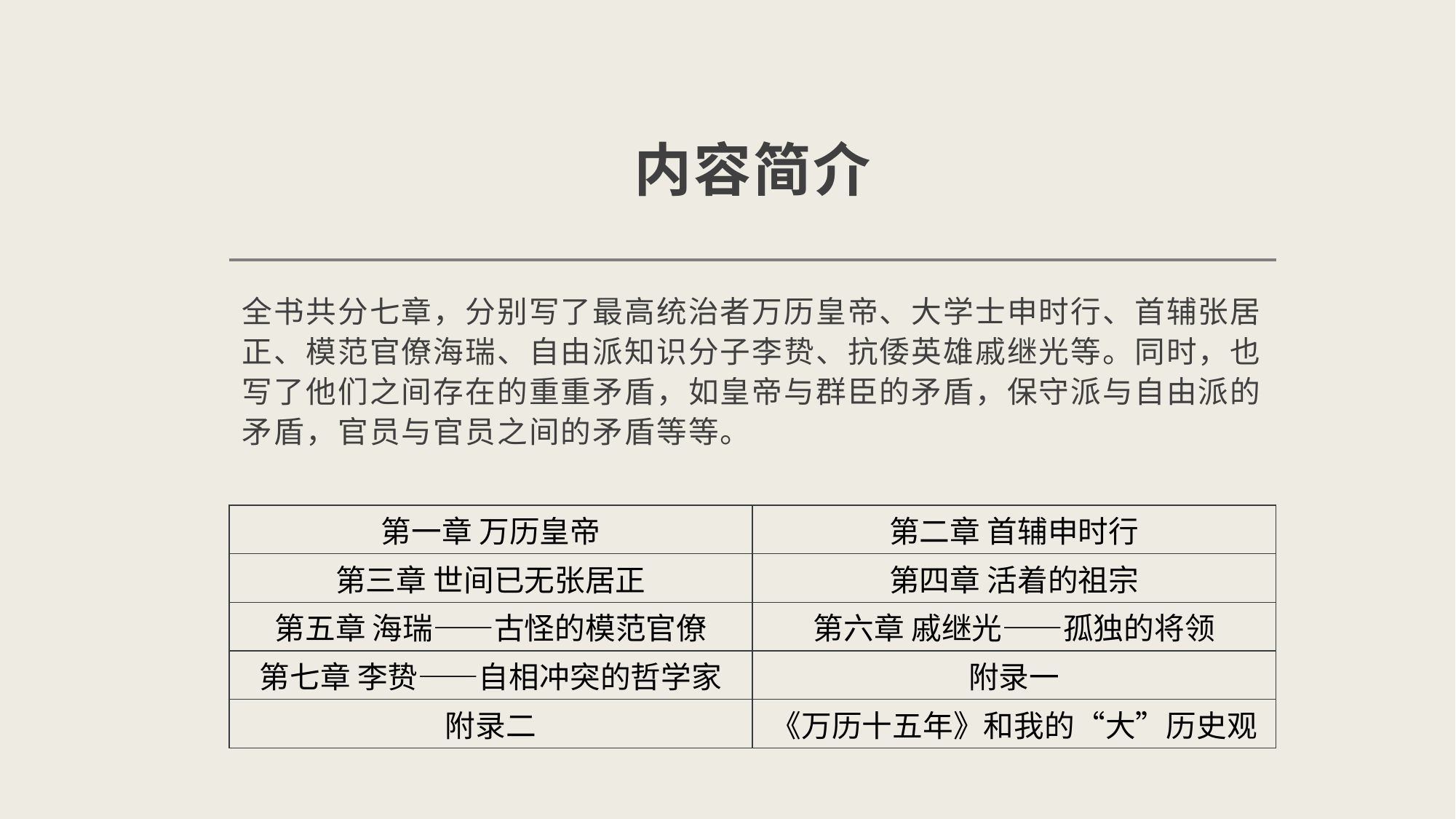

# 内容简介
全书共分七章，分别写了最高统治者万历皇帝、大学士申时行、首辅张居正、模范官僚海瑞、自由派知识分子李贽、抗倭英雄戚继光等。同时，也写了他们之间存在的重重矛盾，如皇帝与群臣的矛盾，保守派与自由派的矛盾，官员与官员之间的矛盾等等。
| 第一章 万历皇帝 | 第二章 首辅申时行 |
| --- | --- |
| 第三章 世间已无张居正 | 第四章 活着的祖宗 |
| 第五章 海瑞——古怪的模范官僚 | 第六章 戚继光——孤独的将领 |
| 第七章 李贽——自相冲突的哲学家 | 附录一 |
| 附录二 | 《万历十五年》和我的“大”历史观 |